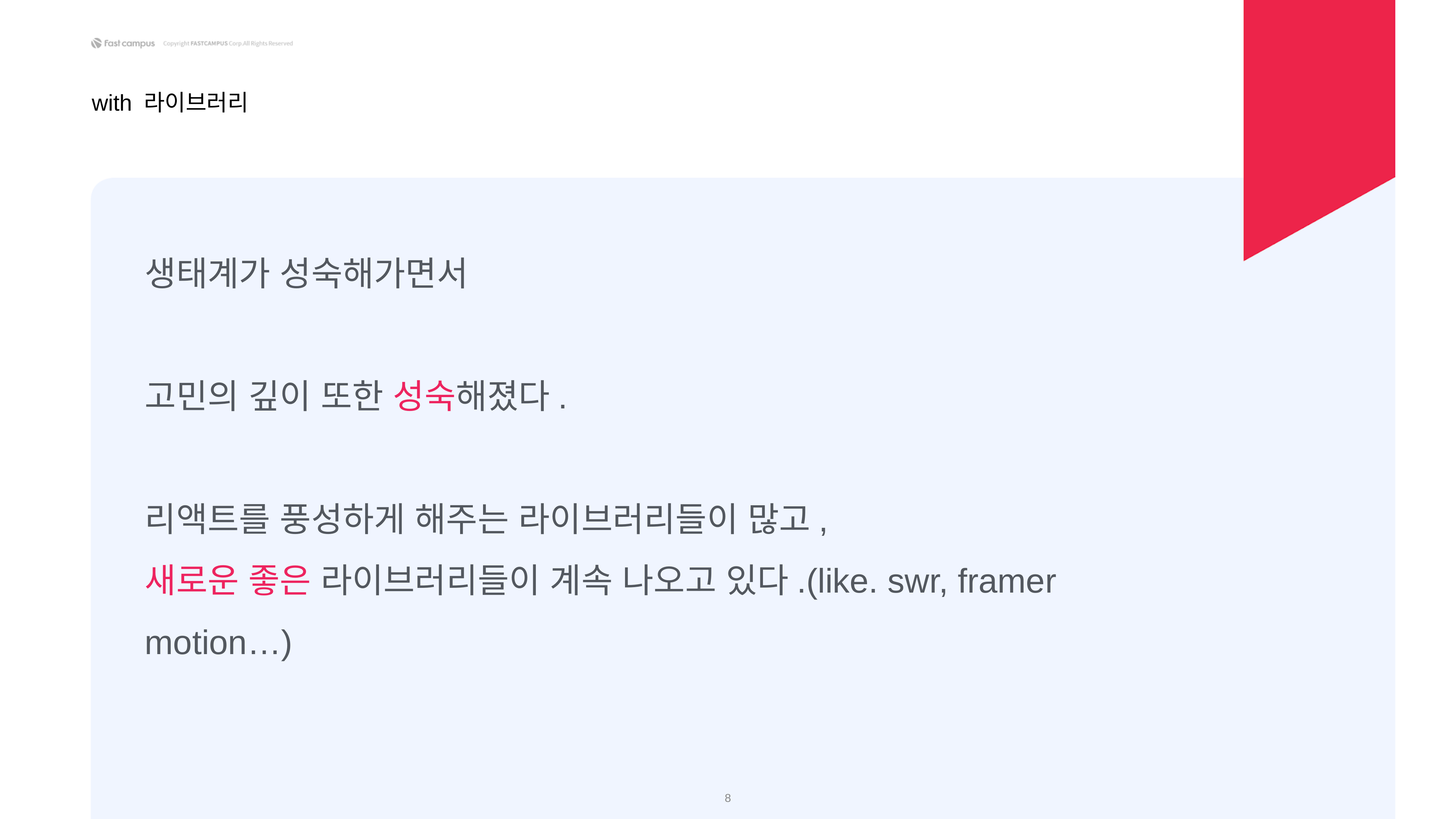

with 라이브러리
생태계가 성숙해가면서

고민의 깊이 또한 성숙해졌다.

리액트를 풍성하게 해주는 라이브러리들이 많고,
새로운 좋은 라이브러리들이 계속 나오고 있다.(like. swr, framer motion…)
8